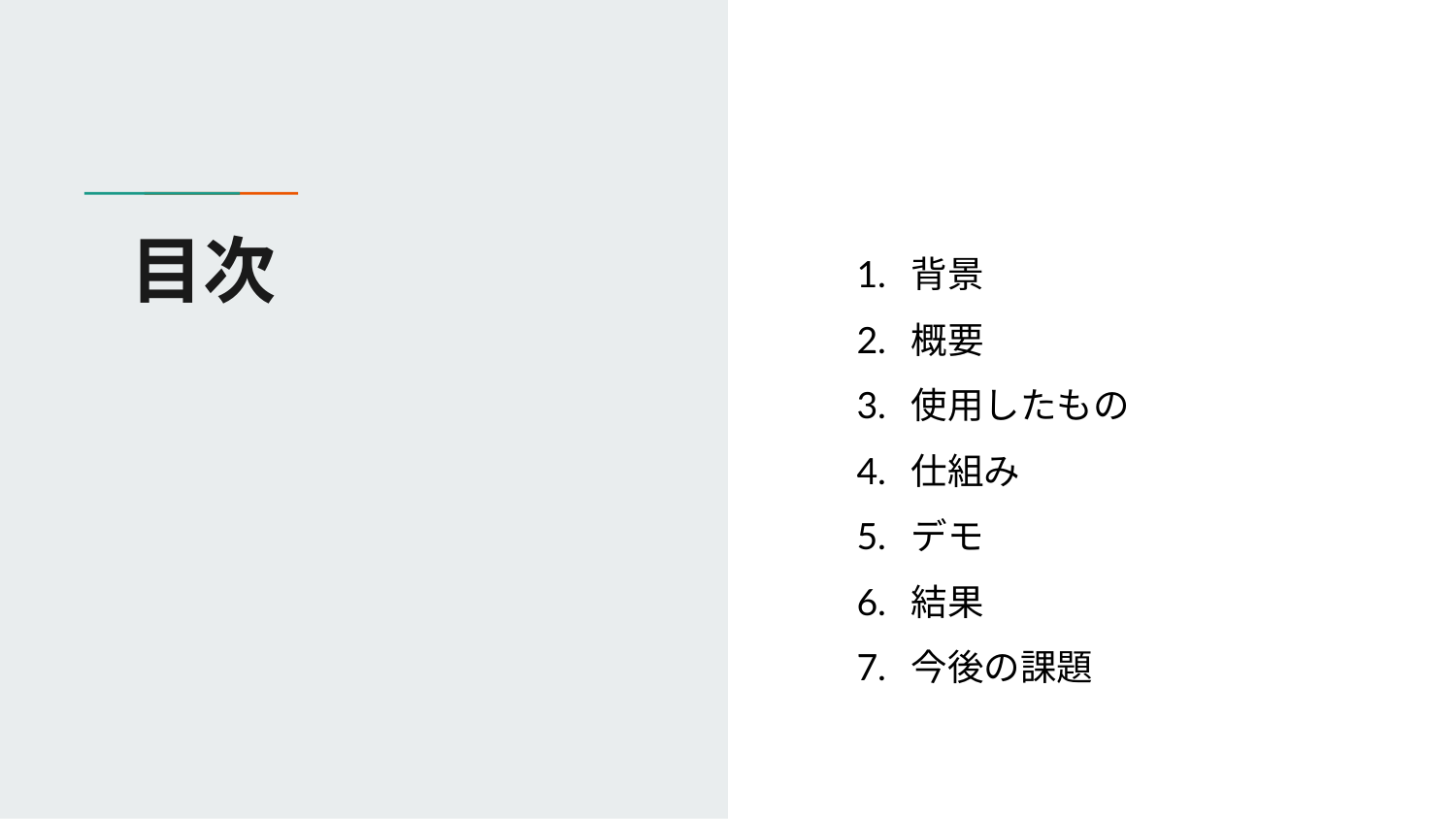

# 目次
背景
概要
使用したもの
仕組み
デモ
結果
今後の課題